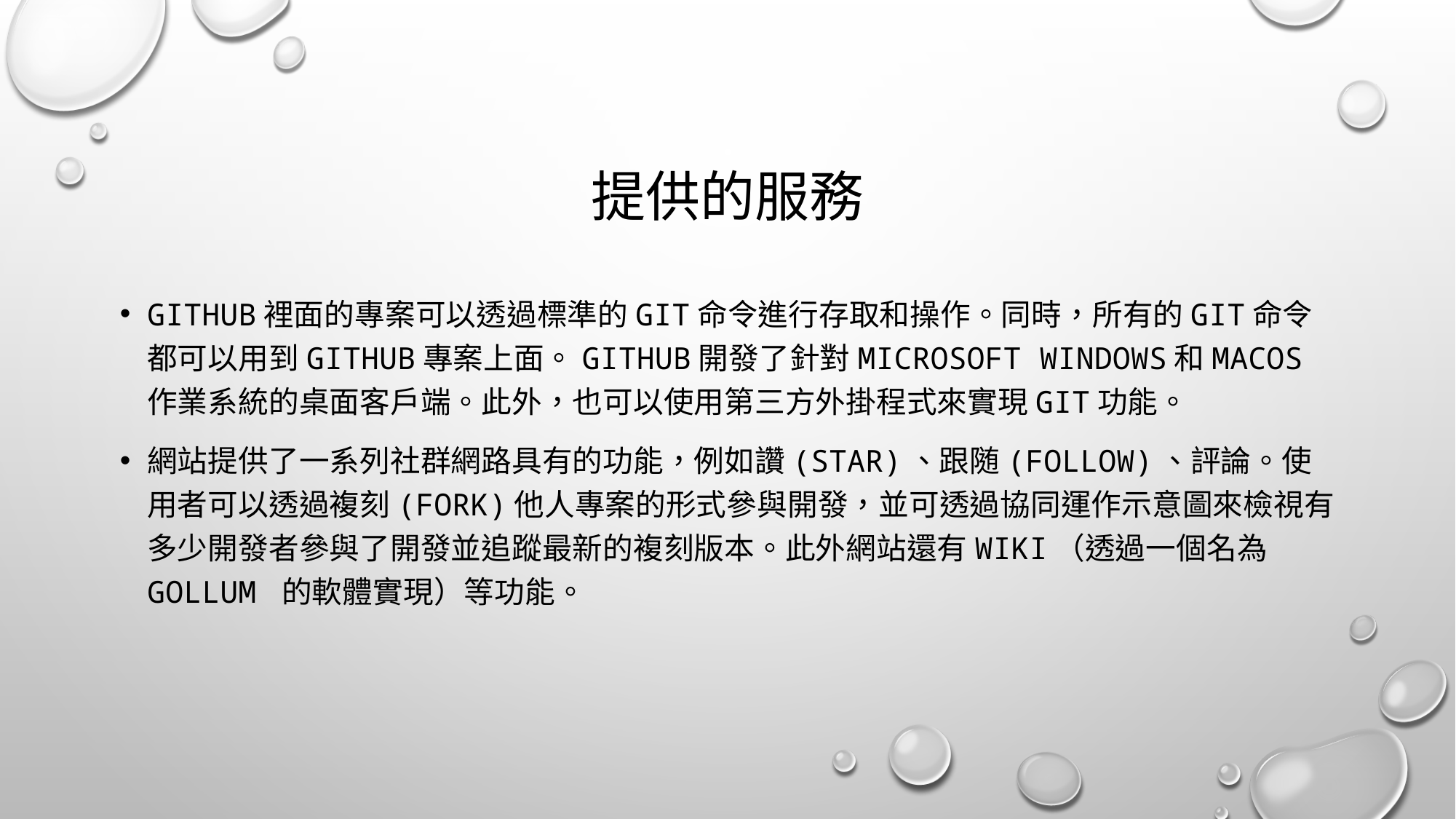

# 提供的服務
GitHub裡面的專案可以透過標準的Git命令進行存取和操作。同時，所有的Git命令都可以用到GitHub專案上面。GitHub開發了針對Microsoft Windows和macOS作業系統的桌面客戶端。此外，也可以使用第三方外掛程式來實現Git功能。
網站提供了一系列社群網路具有的功能，例如讚(star)、跟随(follow)、評論。使用者可以透過複刻(fork)他人專案的形式參與開發，並可透過協同運作示意圖來檢視有多少開發者參與了開發並追蹤最新的複刻版本。此外網站還有Wiki（透過一個名為 gollum 的軟體實現）等功能。